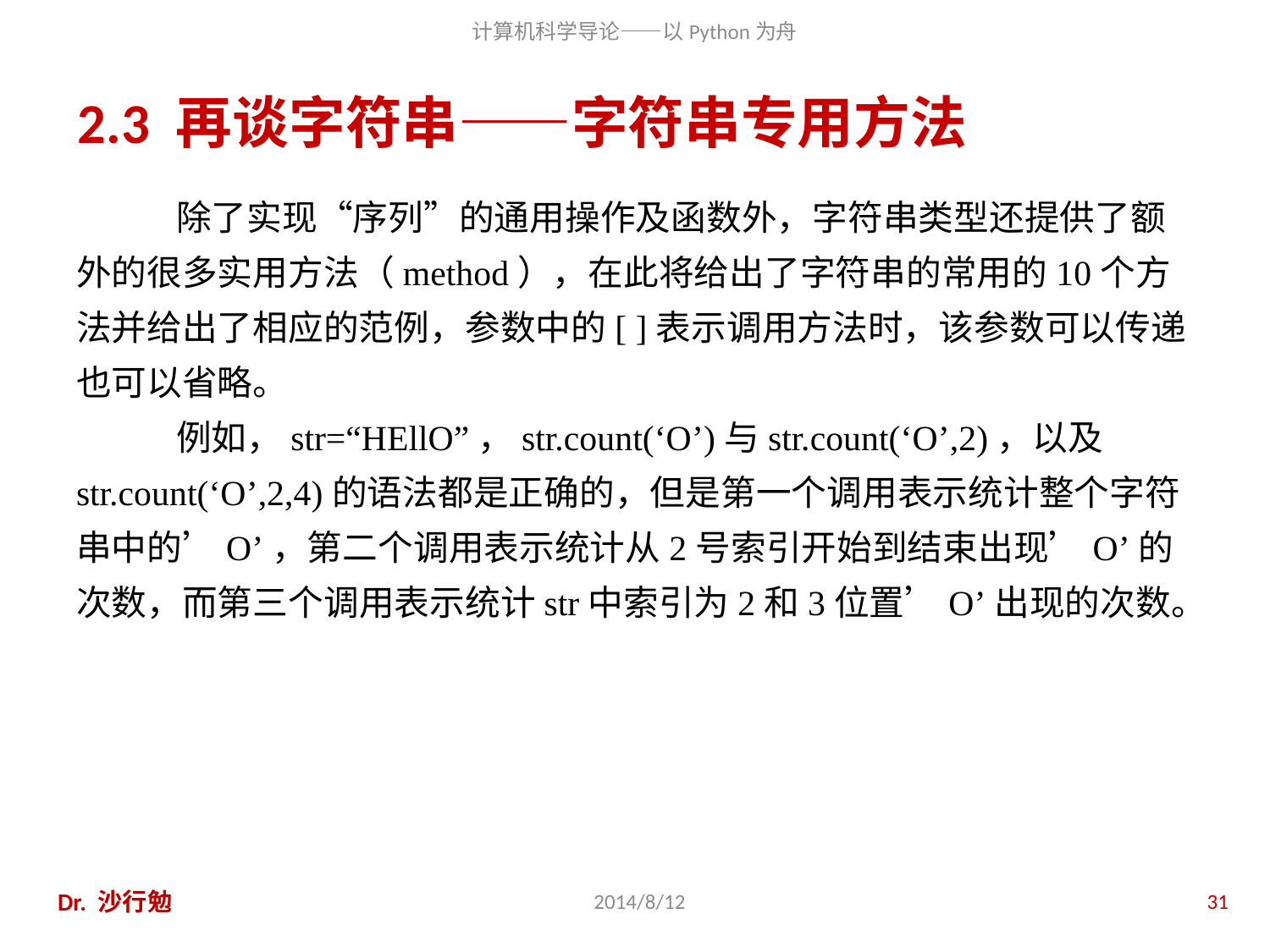

# 2.3 再谈字符串——字符串专用方法
除了实现“序列”的通用操作及函数外，字符串类型还提供了额外的很多实用方法（method），在此将给出了字符串的常用的10个方法并给出了相应的范例，参数中的[ ]表示调用方法时，该参数可以传递也可以省略。
例如，str=“HEllO”，str.count(‘O’)与str.count(‘O’,2)，以及str.count(‘O’,2,4)的语法都是正确的，但是第一个调用表示统计整个字符串中的’O’，第二个调用表示统计从2号索引开始到结束出现’O’的次数，而第三个调用表示统计str中索引为2和3位置’O’出现的次数。
Dr. 沙行勉
2014/8/12
31